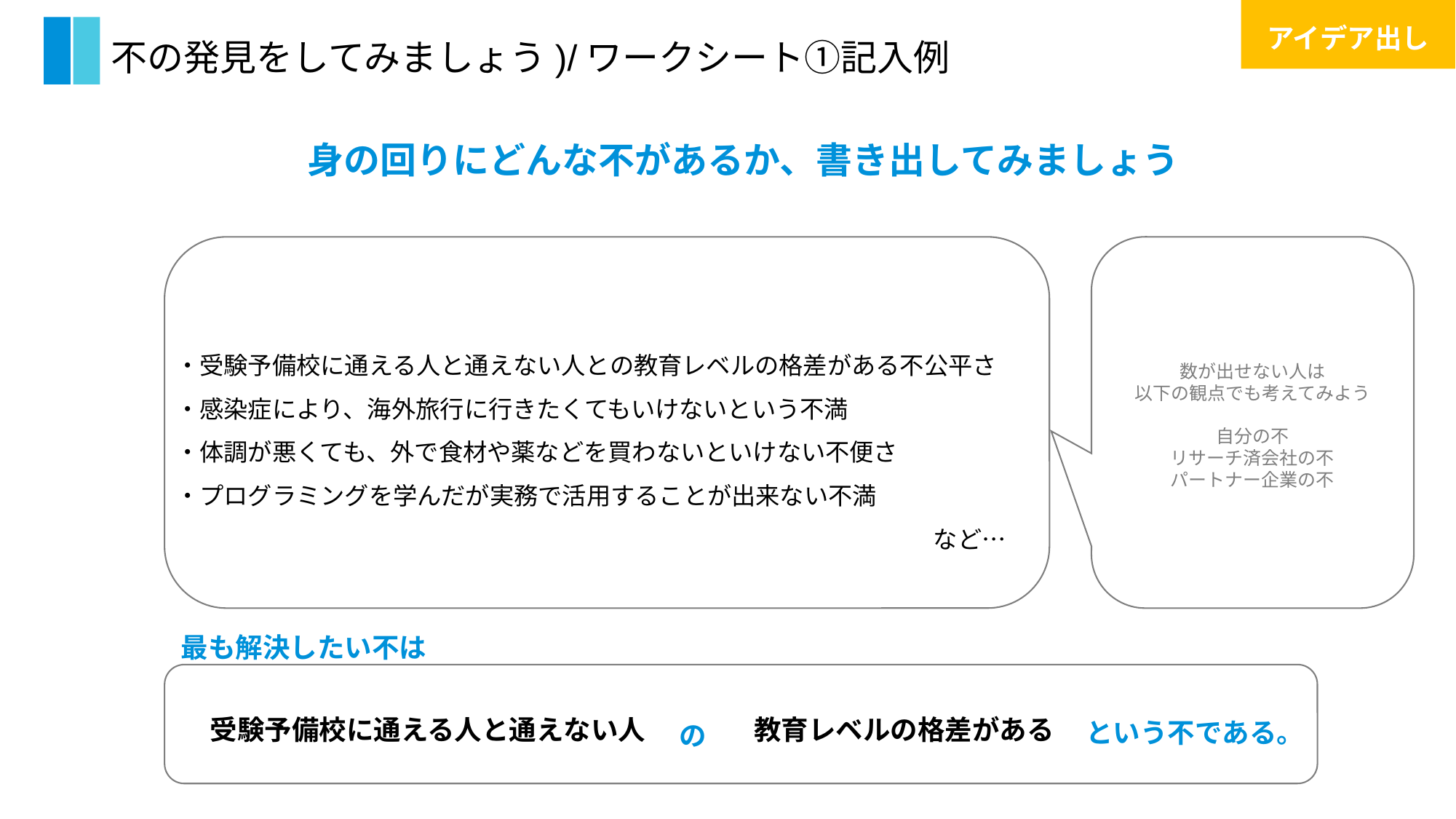

アイデア出し
# 不の発見をしてみましょう)/ワークシート➀記入例
身の回りにどんな不があるか、書き出してみましょう

数が出せない人は
以下の観点でも考えてみよう

自分の不
リサーチ済会社の不
パートナー企業の不
・受験予備校に通える人と通えない人との教育レベルの格差がある不公平さ
・感染症により、海外旅行に行きたくてもいけないという不満
・体調が悪くても、外で食材や薬などを買わないといけない不便さ
・プログラミングを学んだが実務で活用することが出来ない不満
など…
最も解決したい不は

受験予備校に通える人と通えない人
教育レベルの格差がある
という不である。
の